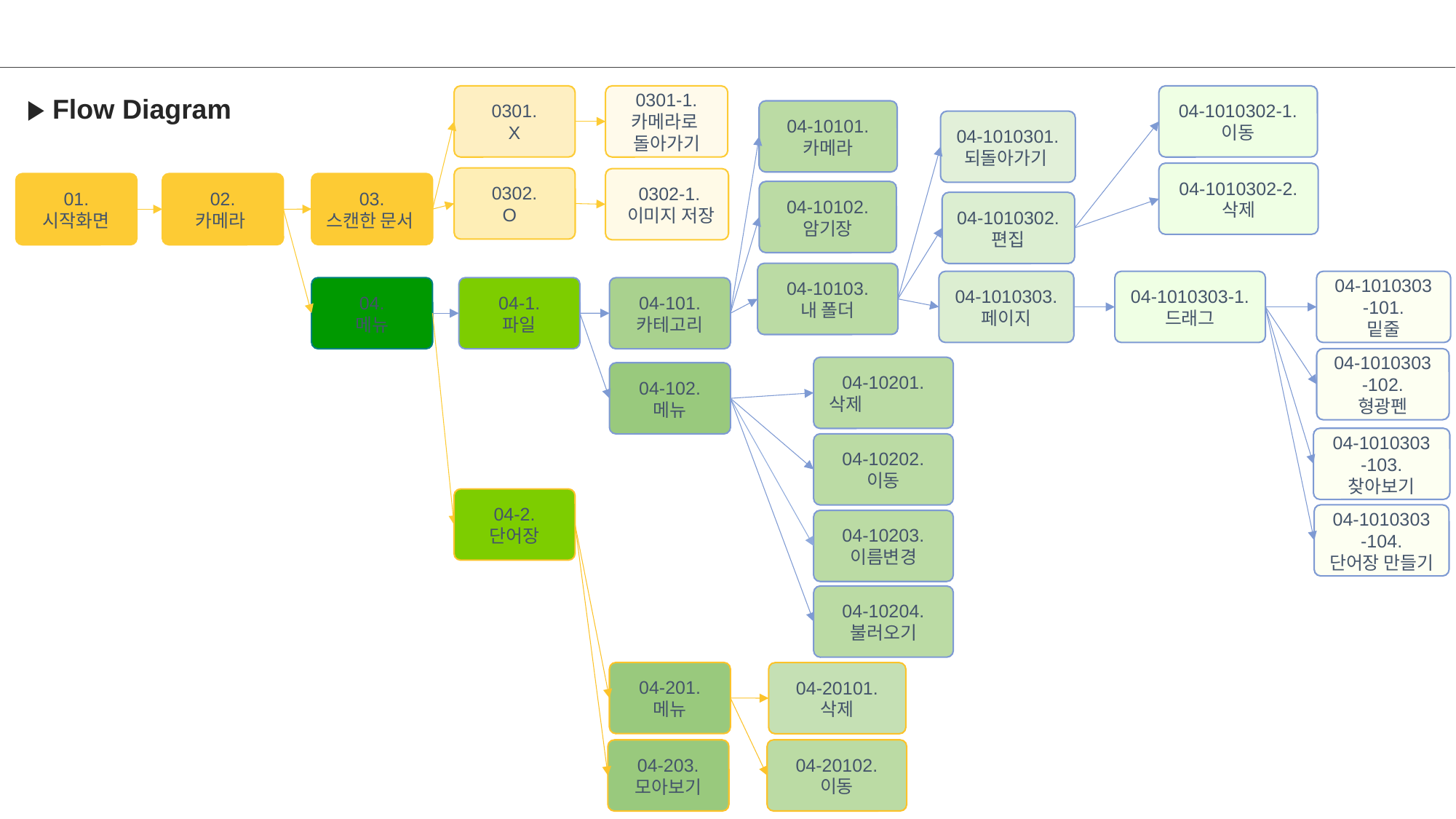

0301.
X
0301-1.
카메라로
돌아가기
04-1010302-1.
이동
▶ Flow Diagram
04-10101.
카메라
04-1010301.
되돌아가기
04-1010302-2.
삭제
0302.
O
 0302-1.
 이미지 저장
03.
스캔한 문서
01.
시작화면
02.
카메라
04-10102.
암기장
04-1010302.
편집
04-10103.
내 폴더
04-1010303.
페이지
04-1010303-1.
드래그
04-1010303
-101.
밑줄
04.
메뉴
04-1.
파일
04-101.
카테고리
04-1010303
-102.
형광펜
04-10201.
삭제
04-102.
메뉴
04-1010303
-103.
찾아보기
04-10202.
이동
04-2.
단어장
04-1010303
-104.
단어장 만들기
04-10203.
이름변경
04-10204.
불러오기
04-201.
메뉴
04-20101.
삭제
04-20102.
이동
04-203.
모아보기